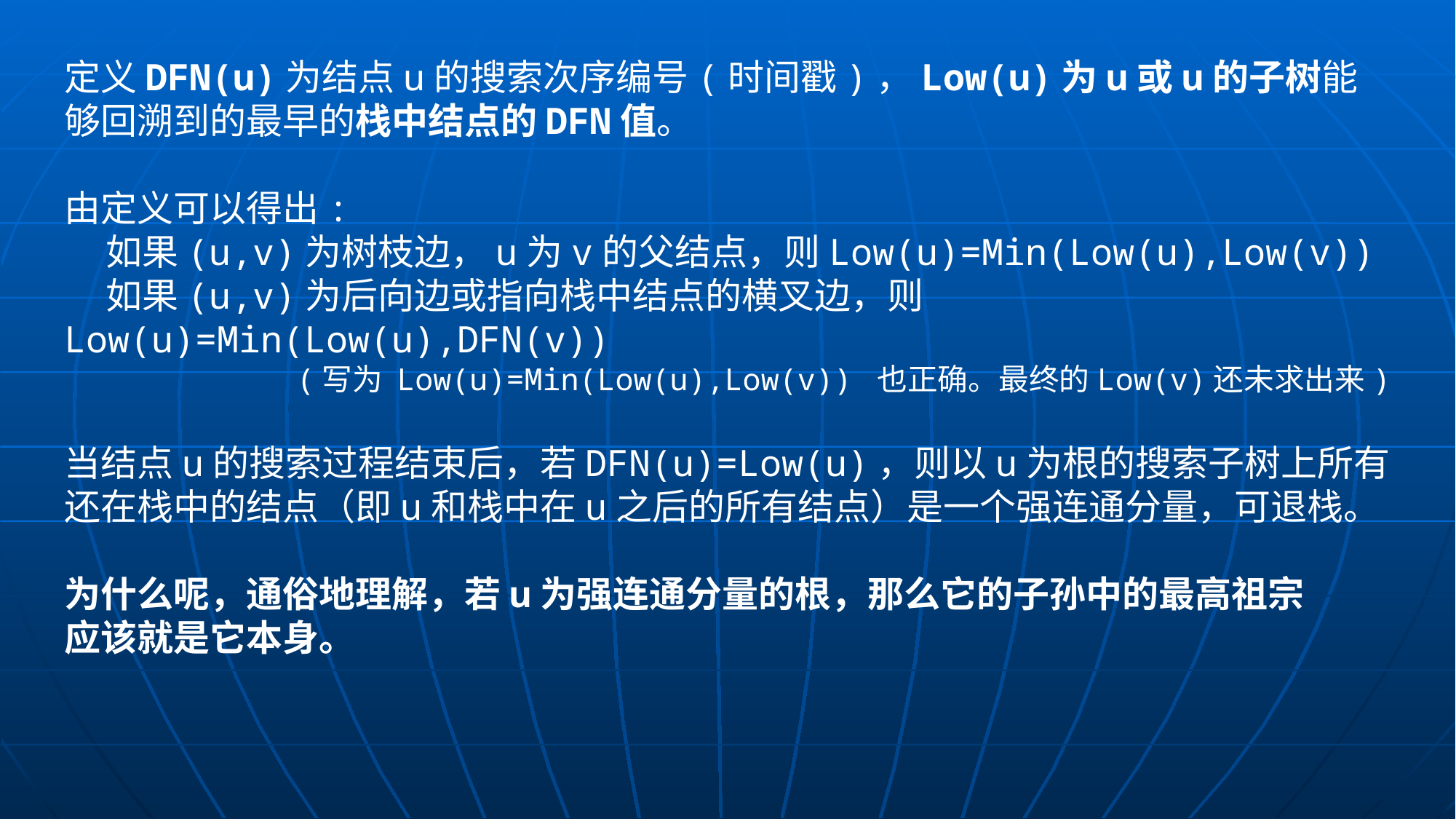

定义DFN(u)为结点u的搜索次序编号(时间戳)，Low(u)为u或u的子树能够回溯到的最早的栈中结点的DFN值。

由定义可以得出:
    如果(u,v)为树枝边，u为v的父结点，则Low(u)=Min(Low(u),Low(v))
    如果(u,v)为后向边或指向栈中结点的横叉边，则Low(u)=Min(Low(u),DFN(v))
(写为 Low(u)=Min(Low(u),Low(v)) 也正确。最终的Low(v)还未求出来)

当结点u的搜索过程结束后，若DFN(u)=Low(u)，则以u为根的搜索子树上所有
还在栈中的结点（即u和栈中在u之后的所有结点）是一个强连通分量，可退栈。

为什么呢，通俗地理解，若u为强连通分量的根，那么它的子孙中的最高祖宗
应该就是它本身。